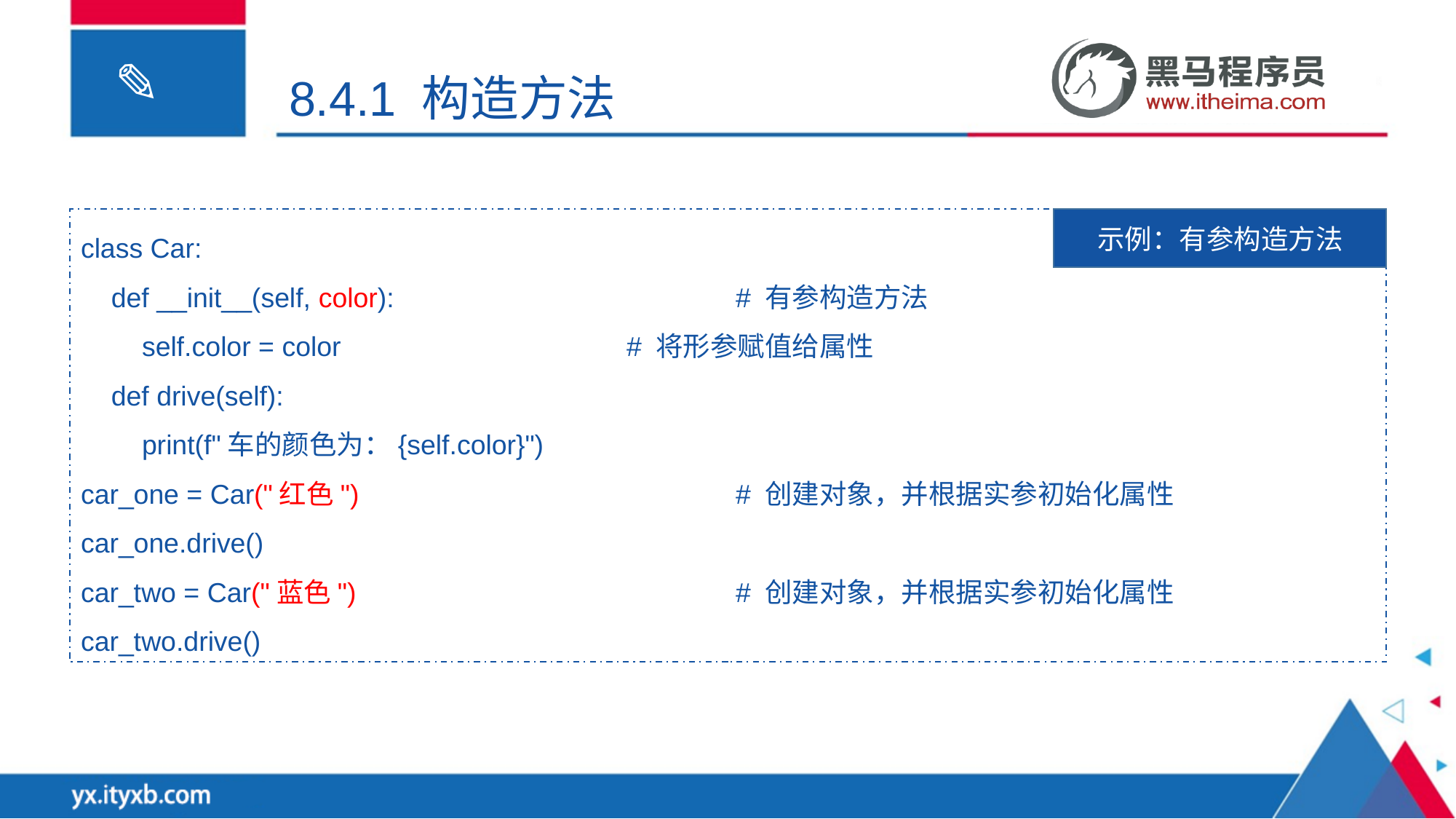

8.4.1 构造方法
class Car:
    def __init__(self, color):  			# 有参构造方法
        self.color = color        			# 将形参赋值给属性
    def drive(self):
        print(f"车的颜色为：{self.color}")
car_one = Car("红色")   				# 创建对象，并根据实参初始化属性
car_one.drive()
car_two = Car("蓝色")   				# 创建对象，并根据实参初始化属性
car_two.drive()
示例：有参构造方法